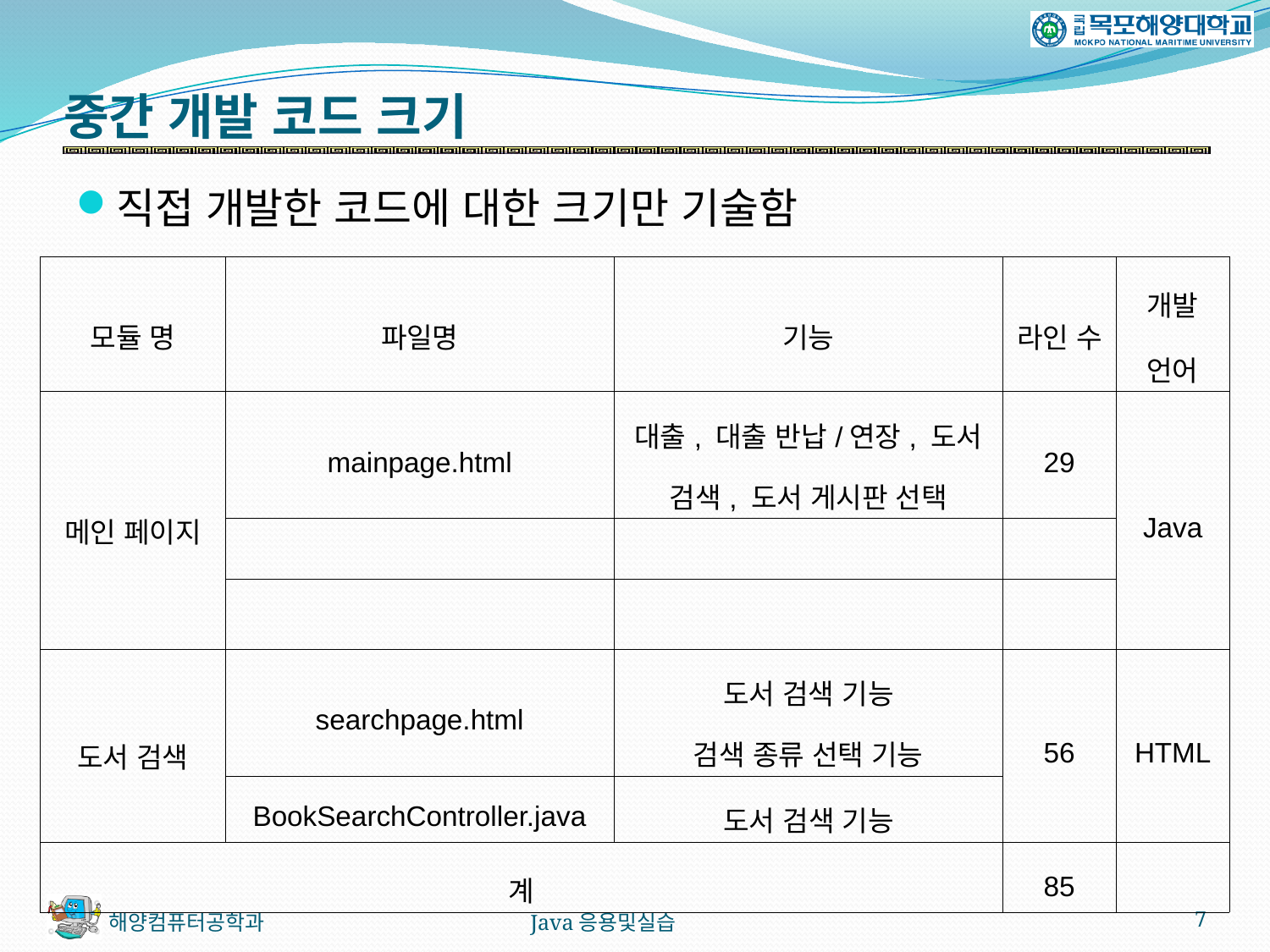

# 중간 개발 코드 크기
직접 개발한 코드에 대한 크기만 기술함

| 모듈 명 | 파일명 | 기능 | 라인 수 | 개발 언어 |
| --- | --- | --- | --- | --- |
| 메인 페이지 | mainpage.html | 대출, 대출 반납/연장, 도서 검색, 도서 게시판 선택 | 29 | Java |
|  |  |  |  |  |
|  |  |  |  |  |
| 도서 검색 | searchpage.html | 도서 검색 기능 검색 종류 선택 기능 | 56 | HTML |
|  | BookSearchController.java | 도서 검색 기능 |  |  |
| 계 |  |  | 85 |  |
Java응용및실습
7